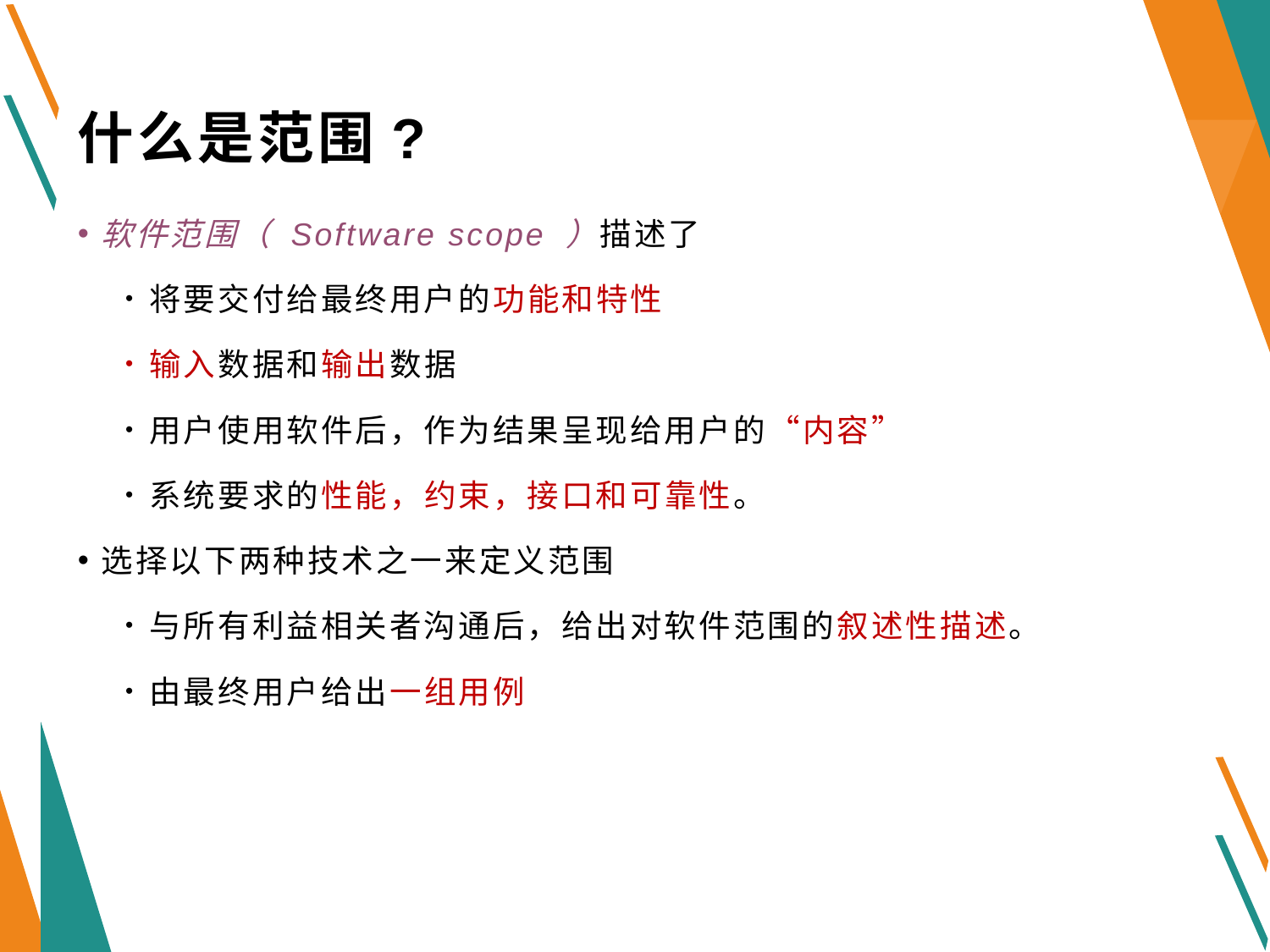

# 什么是范围?
软件范围（ Software scope ）描述了
将要交付给最终用户的功能和特性
输入数据和输出数据
用户使用软件后，作为结果呈现给用户的“内容”
系统要求的性能，约束，接口和可靠性。
选择以下两种技术之一来定义范围
与所有利益相关者沟通后，给出对软件范围的叙述性描述。
由最终用户给出一组用例
8